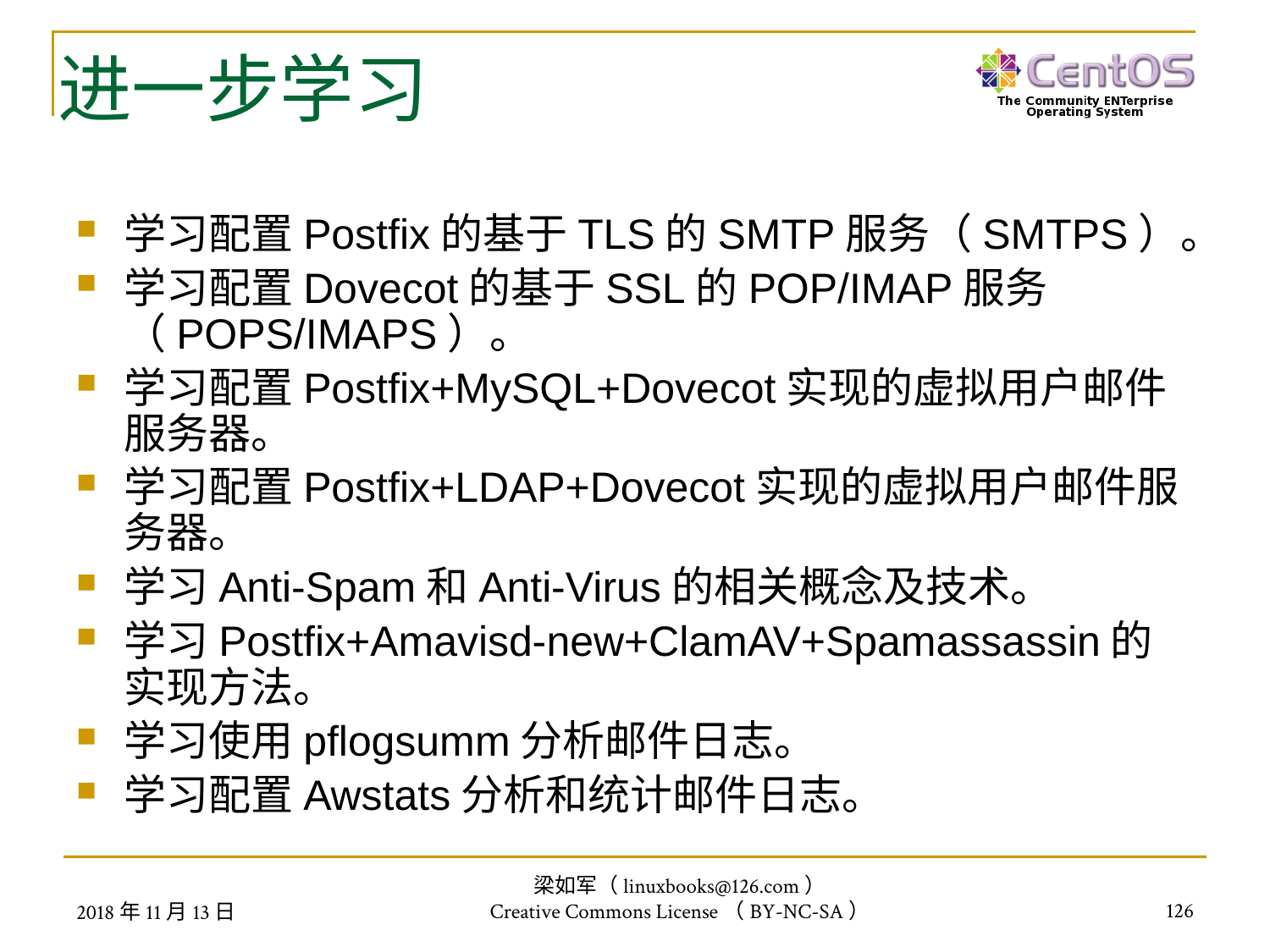

# 进一步学习
学习配置Postfix的基于TLS的SMTP服务（SMTPS）。
学习配置Dovecot的基于SSL的POP/IMAP服务（POPS/IMAPS）。
学习配置Postfix+MySQL+Dovecot实现的虚拟用户邮件服务器。
学习配置Postfix+LDAP+Dovecot实现的虚拟用户邮件服务器。
学习Anti-Spam和Anti-Virus的相关概念及技术。
学习Postfix+Amavisd-new+ClamAV+Spamassassin的实现方法。
学习使用pflogsumm分析邮件日志。
学习配置Awstats分析和统计邮件日志。
梁如军（linuxbooks@126.com）
Creative Commons License（BY-NC-SA）
2018年11月13日
126